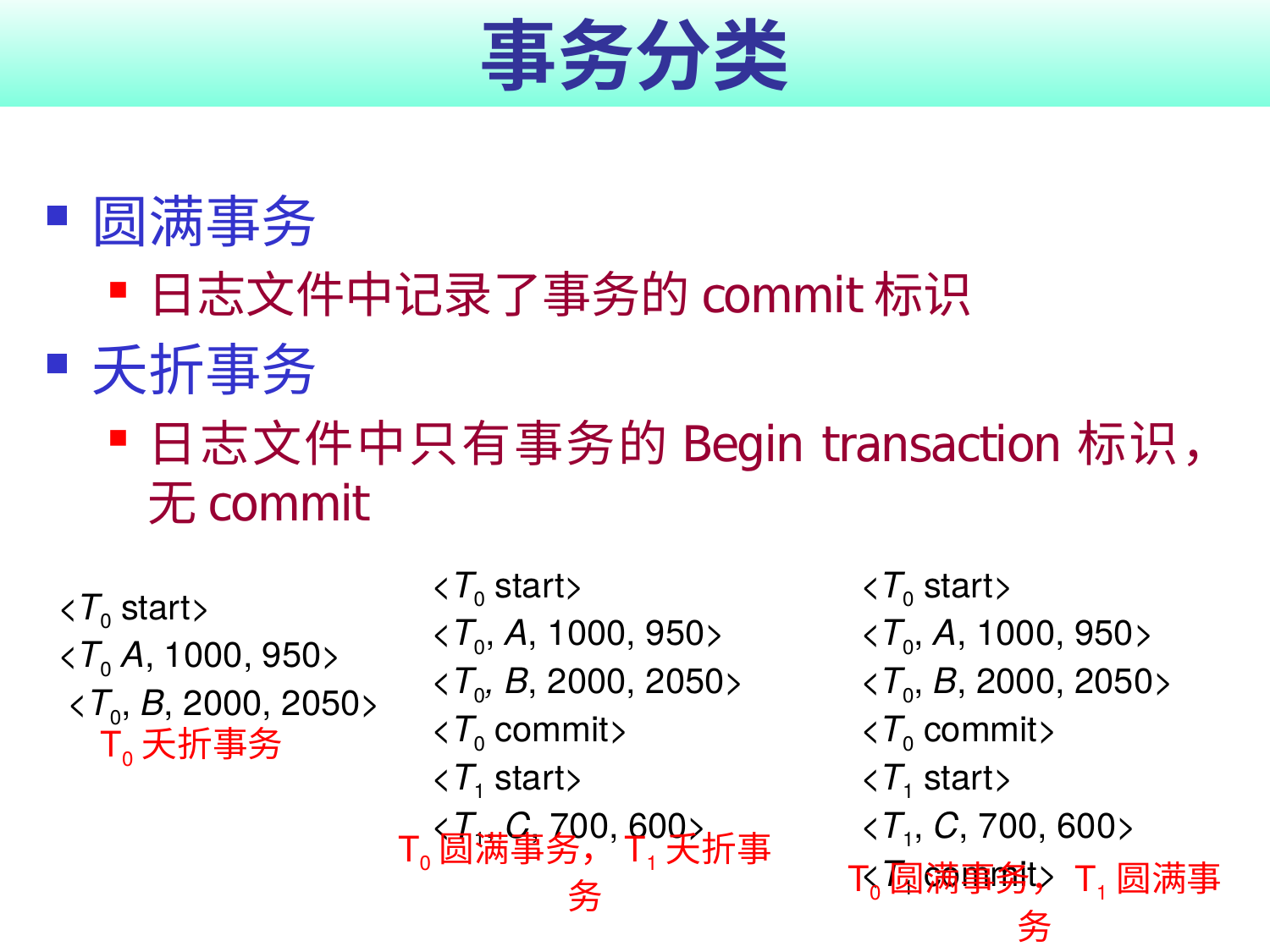

# 事务分类
圆满事务
日志文件中记录了事务的commit标识
夭折事务
日志文件中只有事务的Begin transaction标识，无commit
<T0 start>
<T0, A, 1000, 950>
<T0, B, 2000, 2050>
<T0 commit>
<T1 start>
<T1, C, 700, 600>
T0圆满事务，T1夭折事务
<T0 start>
<T0, A, 1000, 950>
<T0, B, 2000, 2050>
<T0 commit>
<T1 start>
<T1, C, 700, 600>
<T1 commit>
T0圆满事务，T1圆满事务
<T0 start>
<T0 A, 1000, 950>
 <T0, B, 2000, 2050>
T0夭折事务